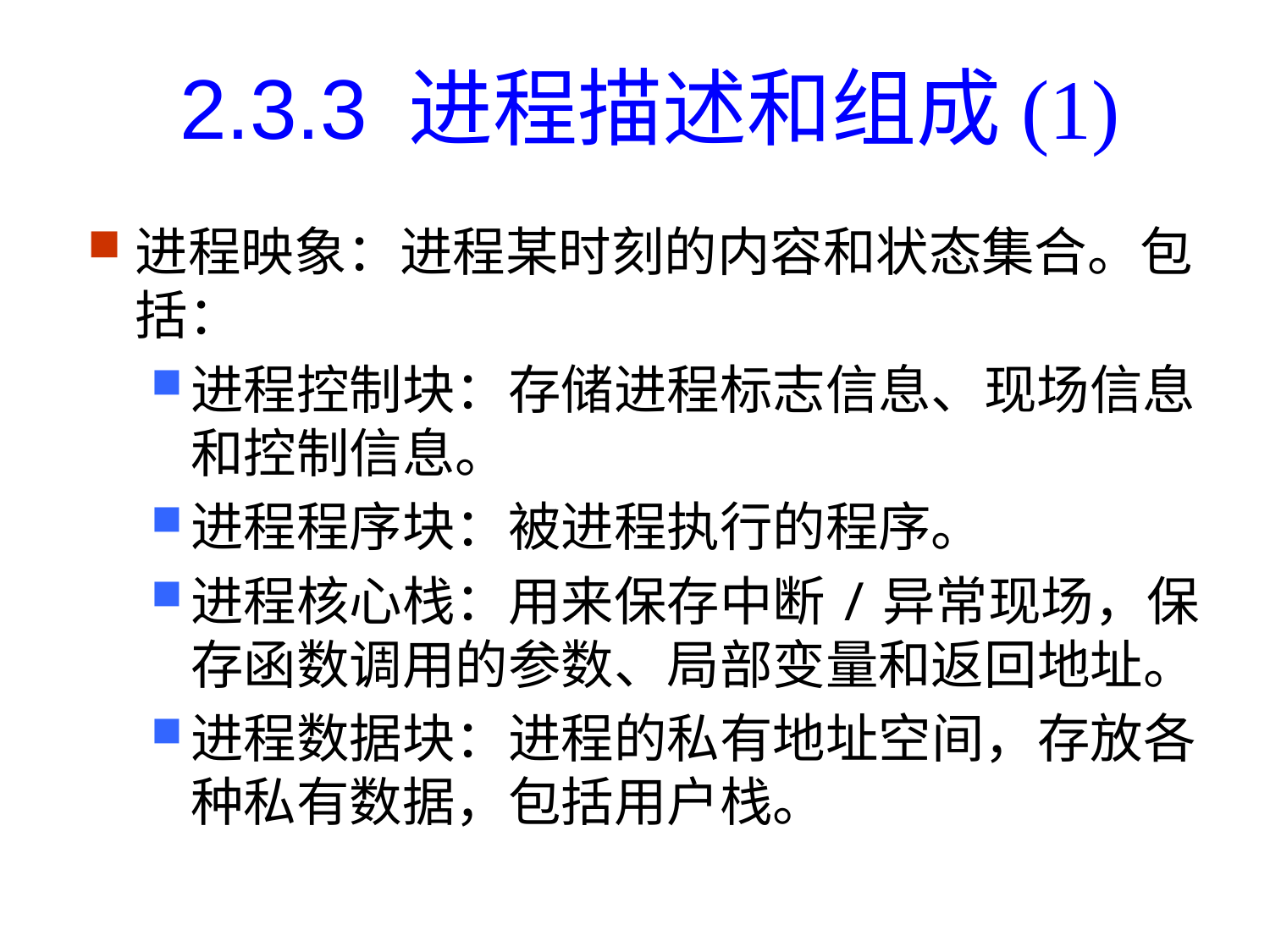

2.3.3 进程描述和组成(1)
进程映象：进程某时刻的内容和状态集合。包括：
进程控制块：存储进程标志信息、现场信息和控制信息。
进程程序块：被进程执行的程序。
进程核心栈：用来保存中断/异常现场，保存函数调用的参数、局部变量和返回地址。
进程数据块：进程的私有地址空间，存放各种私有数据，包括用户栈。